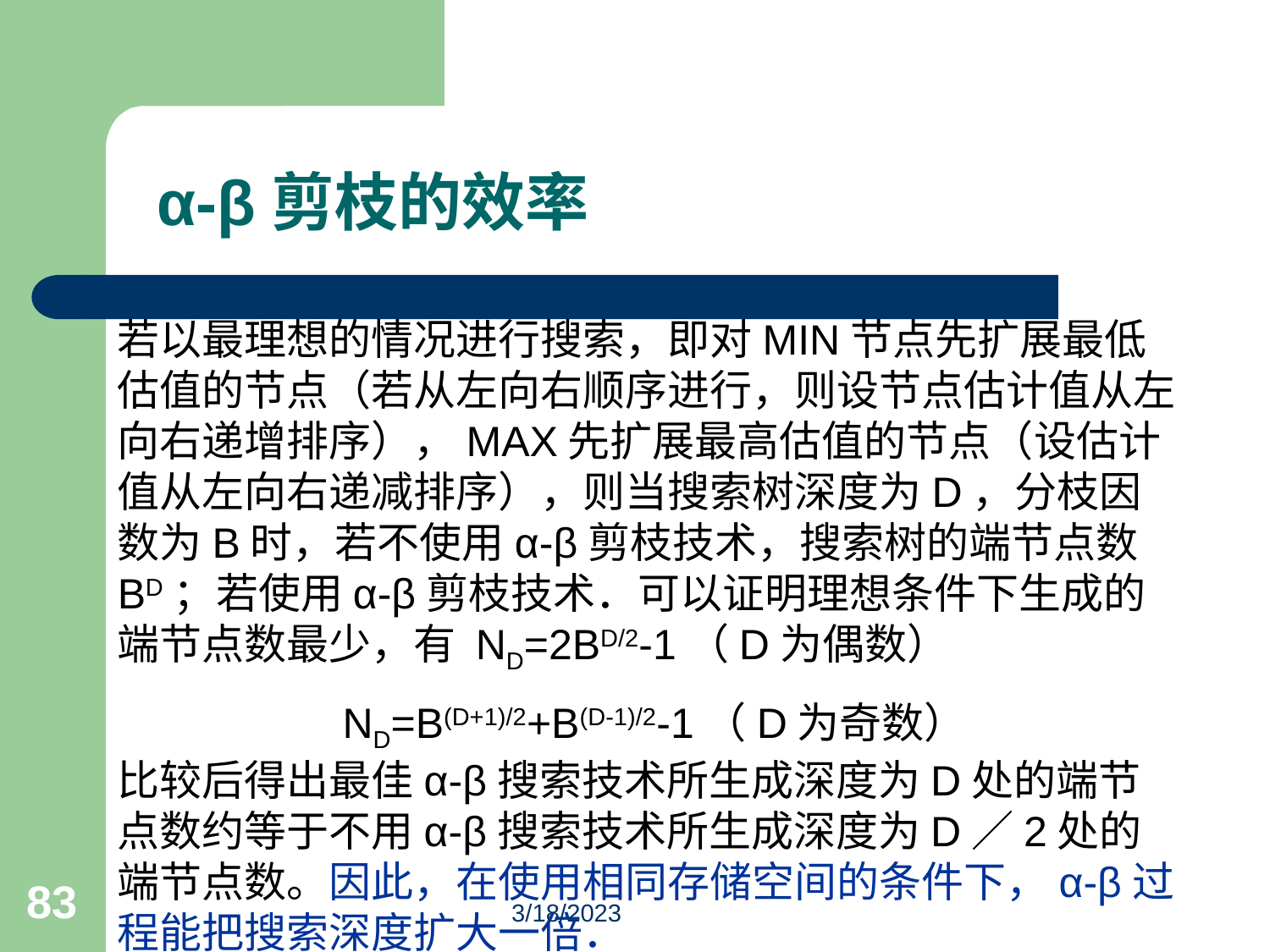

α-β剪枝的效率
若以最理想的情况进行搜索，即对MIN节点先扩展最低估值的节点（若从左向右顺序进行，则设节点估计值从左向右递增排序），MAX先扩展最高估值的节点（设估计值从左向右递减排序），则当搜索树深度为D，分枝因数为B时，若不使用α-β剪枝技术，搜索树的端节点数BD；若使用α-β剪枝技术．可以证明理想条件下生成的端节点数最少，有 ND=2BD/2-1（D为偶数）
                   ND=B(D+1)/2+B(D-1)/2-1（D为奇数）
比较后得出最佳α-β搜索技术所生成深度为D处的端节点数约等于不用α-β搜索技术所生成深度为D／2处的端节点数。因此，在使用相同存储空间的条件下，α-β过程能把搜索深度扩大一倍．
83
3/18/2023